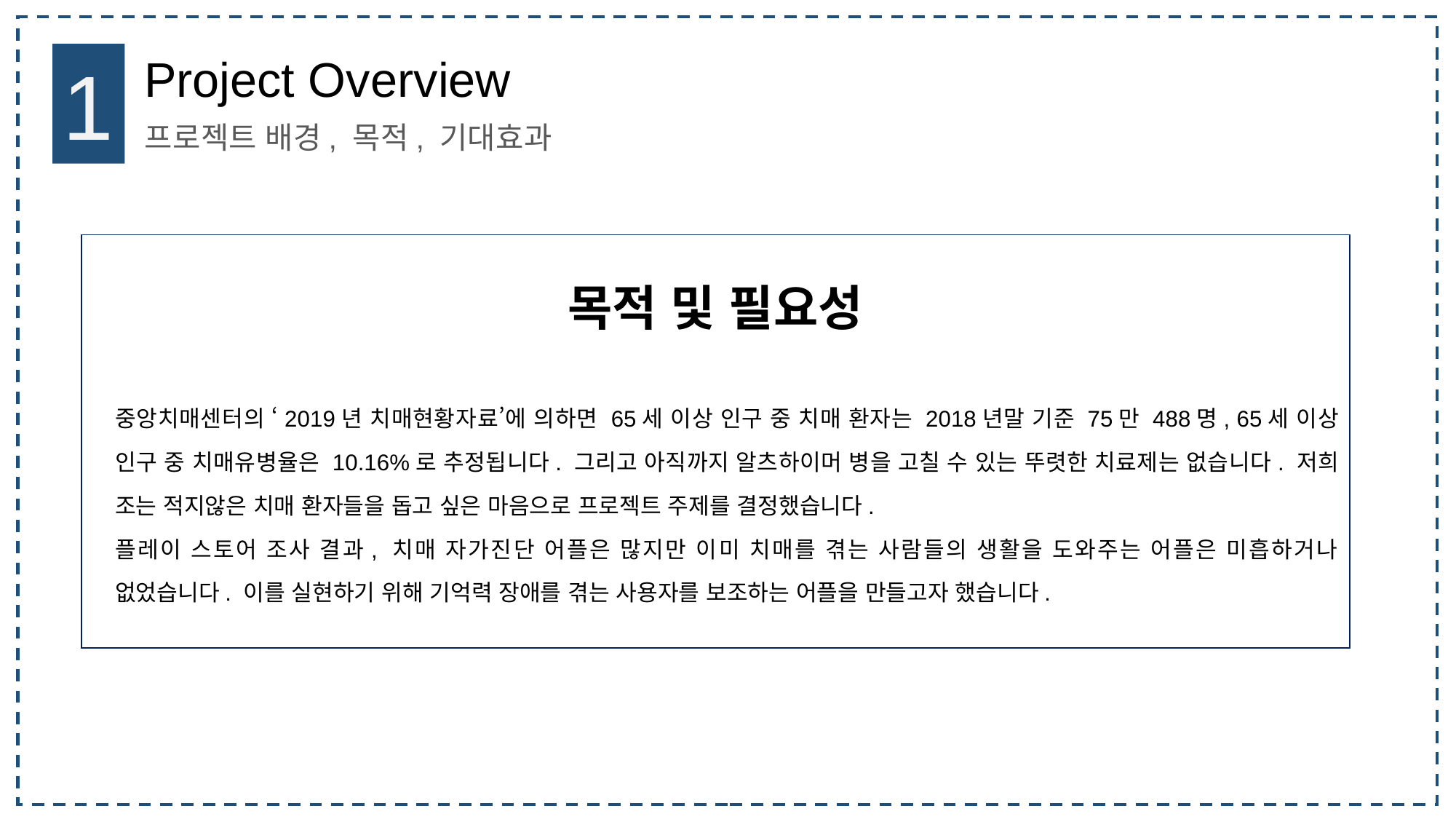

1
Project Overview
프로젝트 배경, 목적, 기대효과
목적 및 필요성

중앙치매센터의 ‘2019년 치매현황자료’에 의하면 65세 이상 인구 중 치매 환자는 2018년말 기준 75만 488명, 65세 이상 인구 중 치매유병율은 10.16%로 추정됩니다. 그리고 아직까지 알츠하이머 병을 고칠 수 있는 뚜렷한 치료제는 없습니다. 저희 조는 적지않은 치매 환자들을 돕고 싶은 마음으로 프로젝트 주제를 결정했습니다.
플레이 스토어 조사 결과, 치매 자가진단 어플은 많지만 이미 치매를 겪는 사람들의 생활을 도와주는 어플은 미흡하거나 없었습니다. 이를 실현하기 위해 기억력 장애를 겪는 사용자를 보조하는 어플을 만들고자 했습니다.